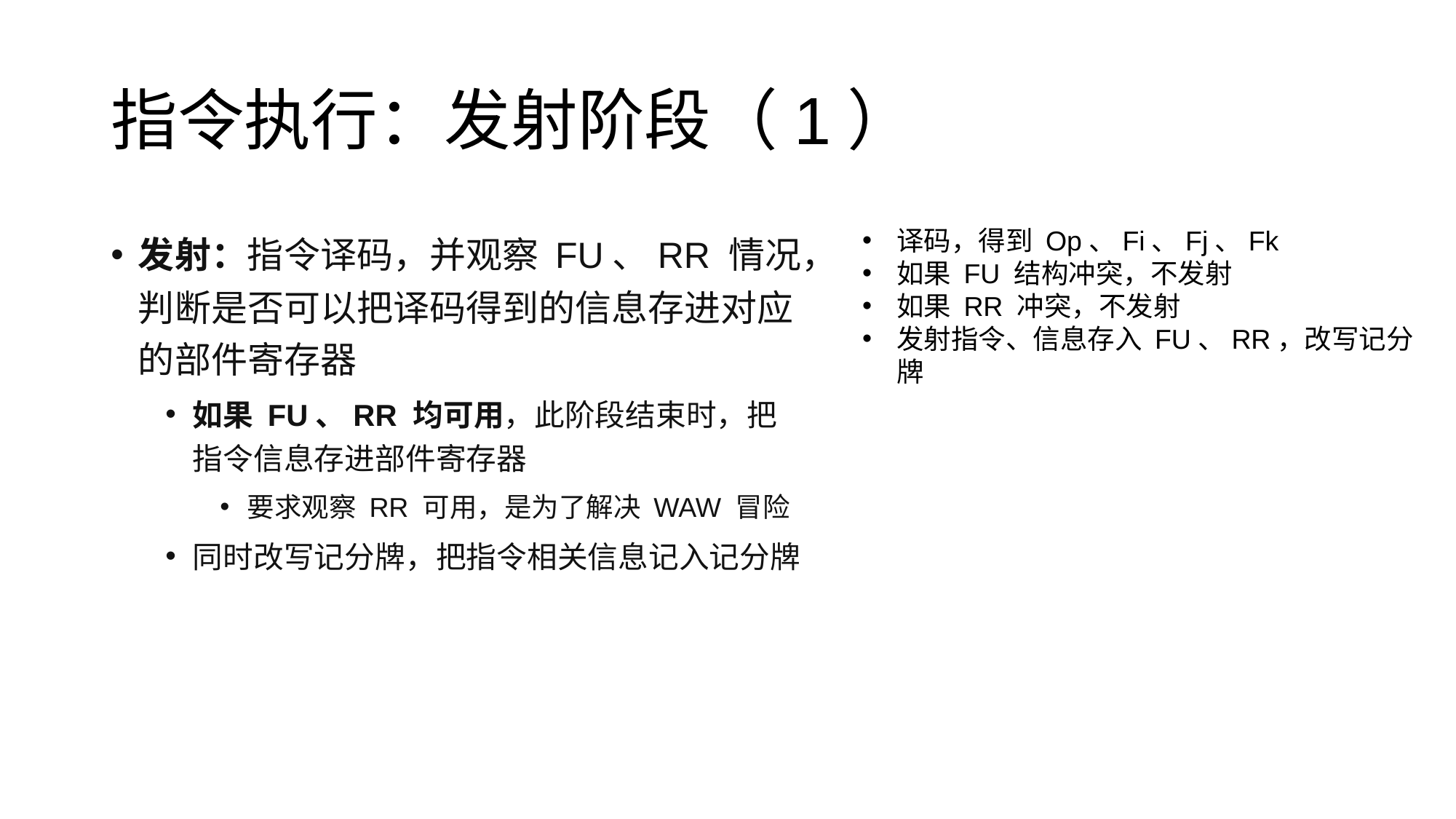

# 指令执行：发射阶段（1）
发射：指令译码，并观察 FU、RR 情况，判断是否可以把译码得到的信息存进对应的部件寄存器
如果 FU、RR 均可用，此阶段结束时，把指令信息存进部件寄存器
要求观察 RR 可用，是为了解决 WAW 冒险
同时改写记分牌，把指令相关信息记入记分牌

译码，得到 Op、Fi、Fj、Fk
如果 FU 结构冲突，不发射
如果 RR 冲突，不发射
发射指令、信息存入 FU、RR，改写记分牌